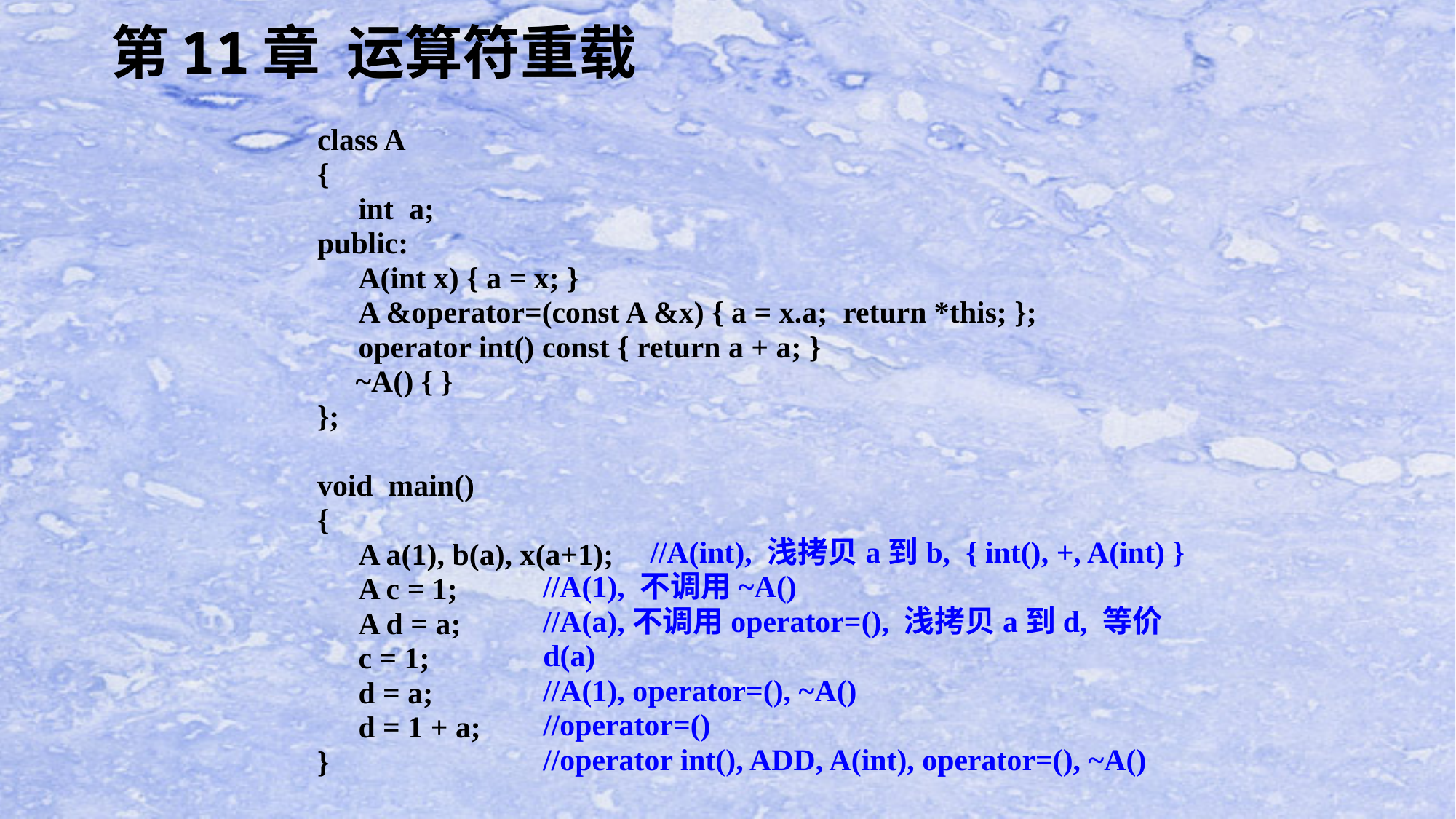

第11章  运算符重载
class A
{
	int  a;
public:
	A(int x) { a = x; }
	A &operator=(const A &x) { a = x.a;  return *this; };
	operator int() const { return a + a; }
     ~A() { }
};

void  main()
{
	A a(1), b(a), x(a+1);
	A c = 1;
	A d = a;
	c = 1;
	d = a;
	d = 1 + a;
}
              //A(int), 浅拷贝a到b,  { int(), +, A(int) }
//A(1), 不调用~A()
//A(a),不调用operator=(), 浅拷贝a到d, 等价d(a)
//A(1), operator=(), ~A()
//operator=()
//operator int(), ADD, A(int), operator=(), ~A()